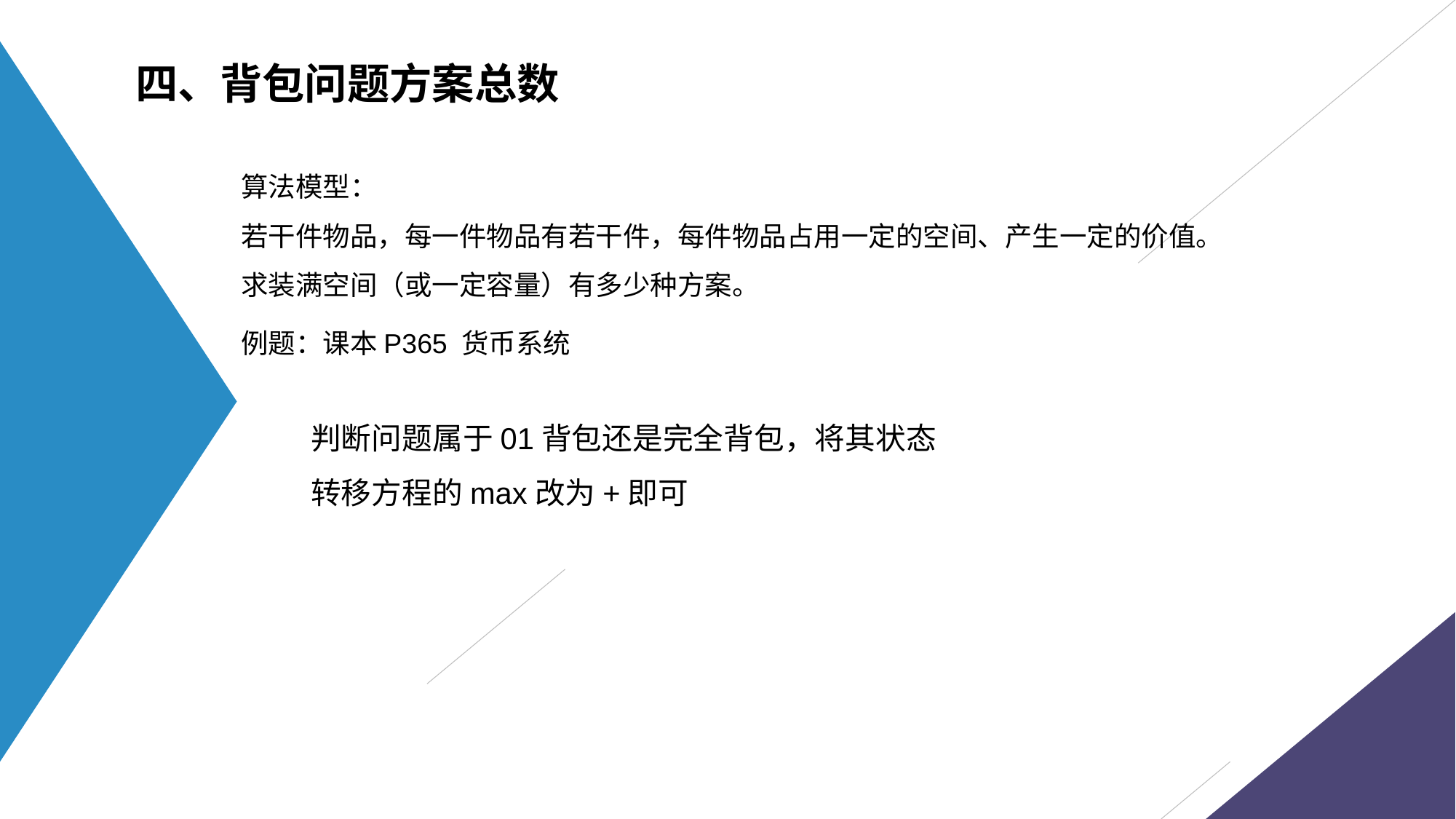

四、背包问题方案总数
算法模型：
若干件物品，每一件物品有若干件，每件物品占用一定的空间、产生一定的价值。
求装满空间（或一定容量）有多少种方案。

例题：课本P365 货币系统
判断问题属于01背包还是完全背包，将其状态转移方程的max改为+即可